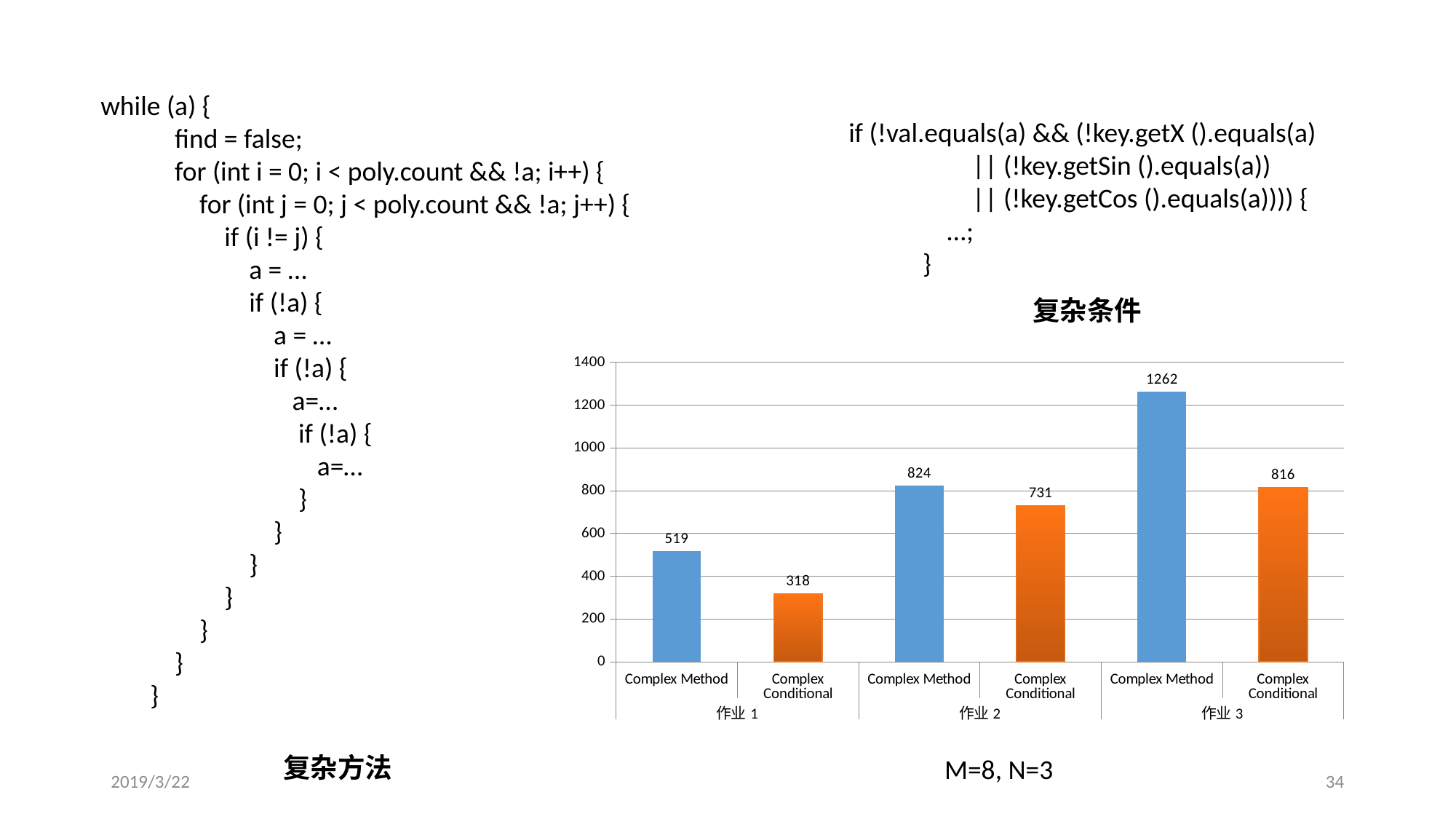

while (a) {
            find = false;
            for (int i = 0; i < poly.count && !a; i++) {
                for (int j = 0; j < poly.count && !a; j++) {
                    if (i != j) {
                        a = …
                        if (!a) {
                            a = …
                            if (!a) {
                               a=…
                                if (!a) {
                                   a=…
                                }
                            }
                        }
                    }
                }
            }
        }
if (!val.equals(a) && (!key.getX ().equals(a)
                    || (!key.getSin ().equals(a))
                    || (!key.getCos ().equals(a)))) {
                …;
            }
复杂条件

### Chart

| Category |  |
|---|---|
| Complex Method | 519.0 |
| Complex Conditional | 318.0 |
| Complex Method | 824.0 |
| Complex Conditional | 731.0 |
| Complex Method | 1262.0 |
| Complex Conditional | 816.0 |
复杂方法
M=8, N=3
2019/3/22
34